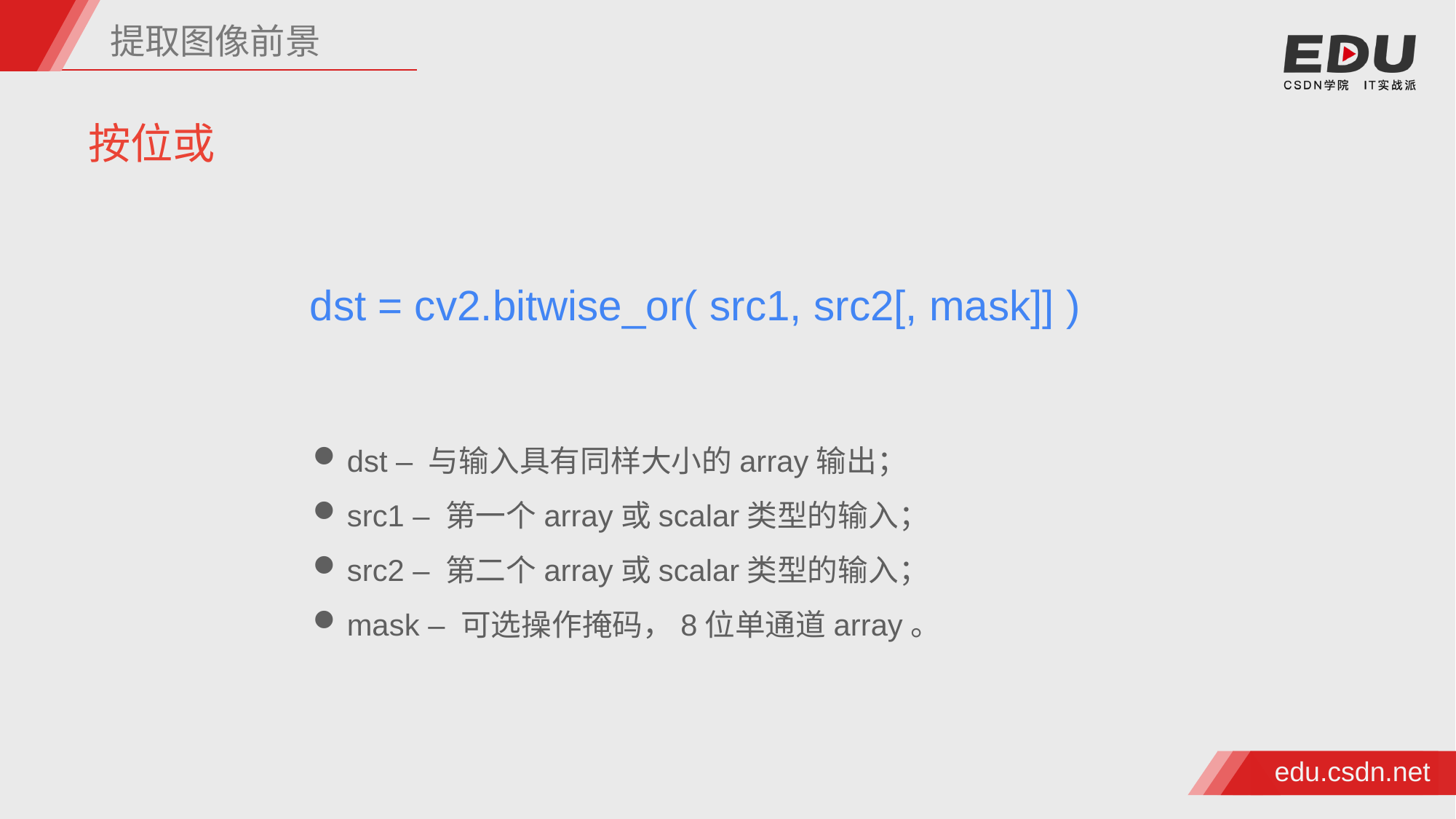

提取图像前景
按位或
dst = cv2.bitwise_or( src1, src2[, mask]] )
dst – 与输入具有同样大小的array输出；
src1 – 第一个array或scalar类型的输入；
src2 – 第二个array或scalar类型的输入；
mask – 可选操作掩码，8位单通道array。